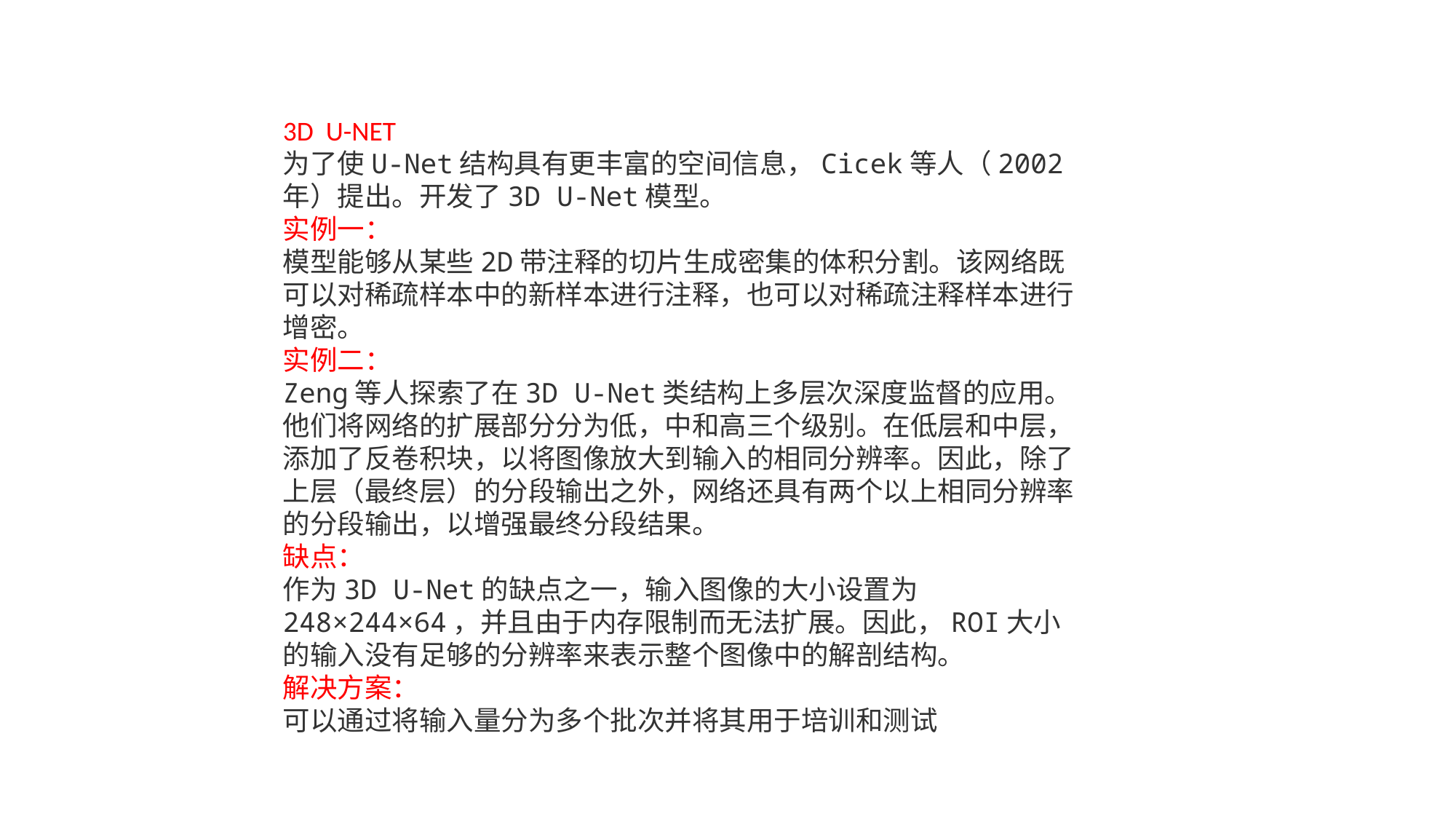

3D  U-NET
为了使U-Net结构具有更丰富的空间信息，Cicek等人（2002年）提出。开发了3D U-Net模型。
实例一：
模型能够从某些2D带注释的切片生成密集的体积分割。该网络既可以对稀疏样本中的新样本进行注释，也可以对稀疏注释样本进行增密。
实例二：
Zeng等人探索了在3D U-Net类结构上多层次深度监督的应用。他们将网络的扩展部分分为低，中和高三个级别。在低层和中层，添加了反卷积块，以将图像放大到输入的相同分辨率。因此，除了上层（最终层）的分段输出之外，网络还具有两个以上相同分辨率的分段输出，以增强最终分段结果。
缺点：
作为3D U-Net的缺点之一，输入图像的大小设置为248×244×64，并且由于内存限制而无法扩展。因此，ROI大小的输入没有足够的分辨率来表示整个图像中的解剖结构。
解决方案：
可以通过将输入量分为多个批次并将其用于培训和测试